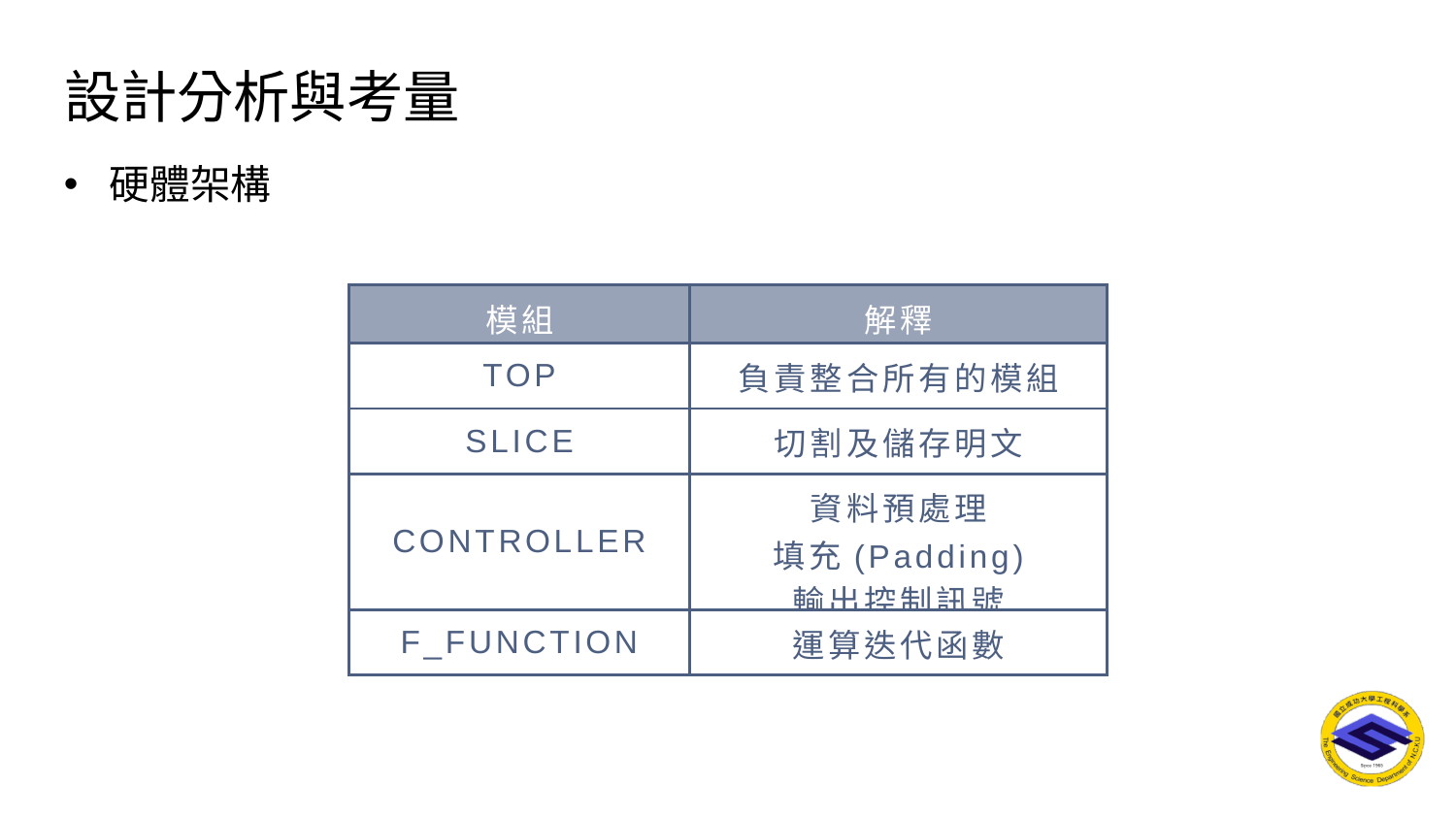

設計分析與考量

硬體架構
| 模組 | 解釋 |
| --- | --- |
| TOP | 負責整合所有的模組 |
| SLICE | 切割及儲存明文 |
| CONTROLLER | 資料預處理 填充(Padding) 輸出控制訊號 |
| F\_FUNCTION | 運算迭代函數 |